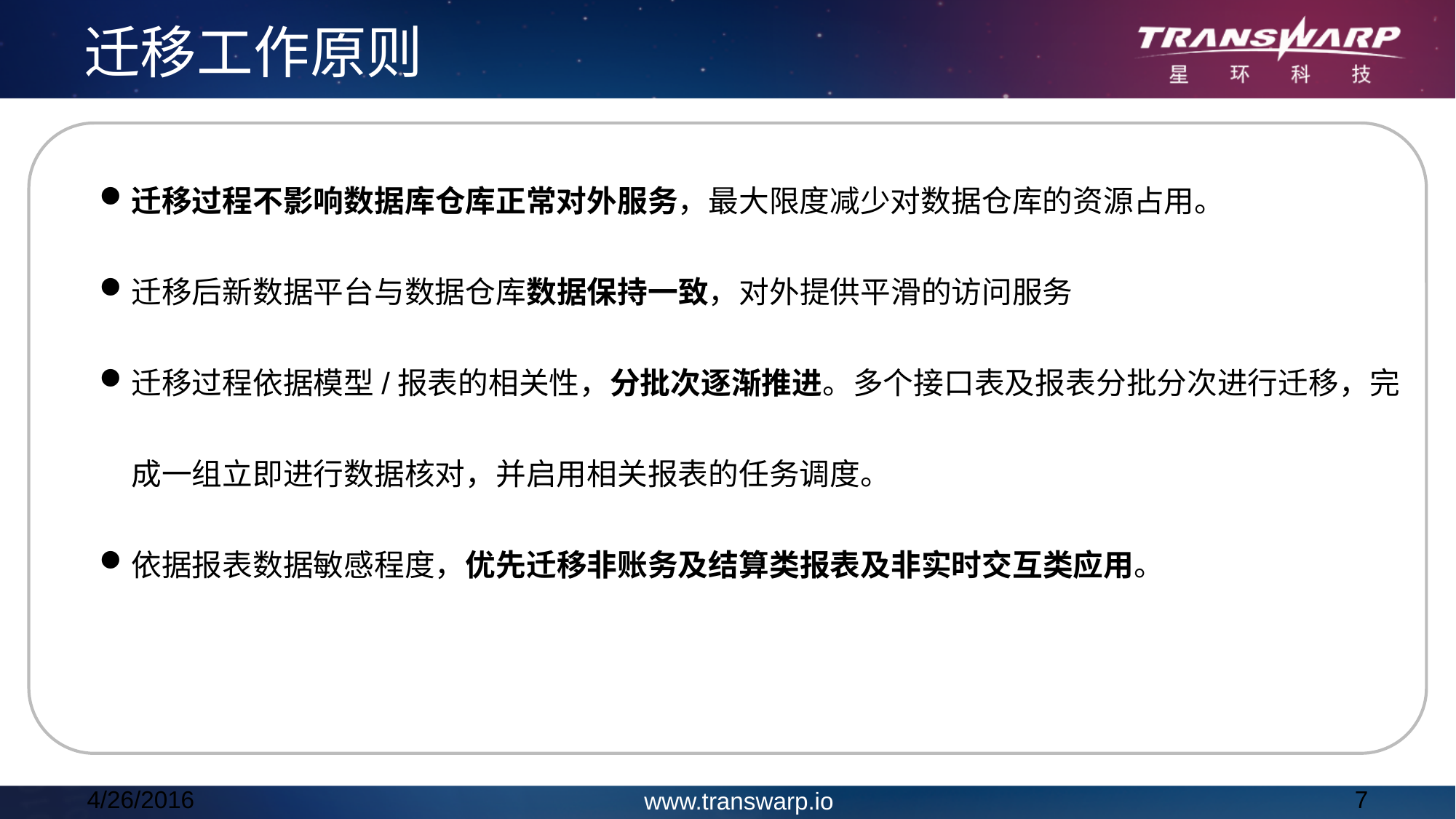

迁移工作原则
迁移过程不影响数据库仓库正常对外服务，最大限度减少对数据仓库的资源占用。
迁移后新数据平台与数据仓库数据保持一致，对外提供平滑的访问服务
迁移过程依据模型/报表的相关性，分批次逐渐推进。多个接口表及报表分批分次进行迁移，完成一组立即进行数据核对，并启用相关报表的任务调度。
依据报表数据敏感程度，优先迁移非账务及结算类报表及非实时交互类应用。